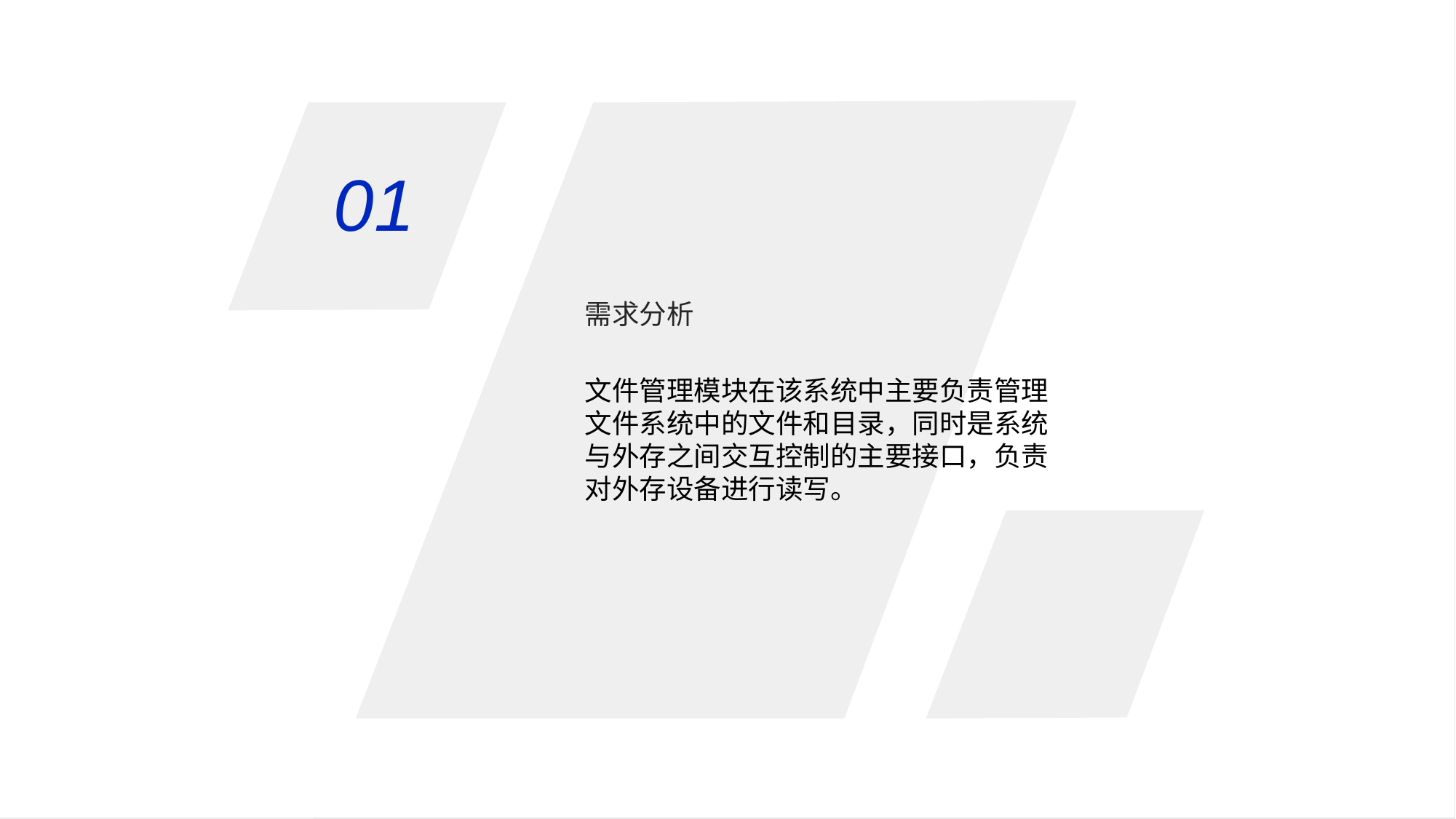

01

需求分析

文件管理模块在该系统中主要负责管理文件系统中的文件和目录，同时是系统与外存之间交互控制的主要接口，负责对外存设备进行读写。